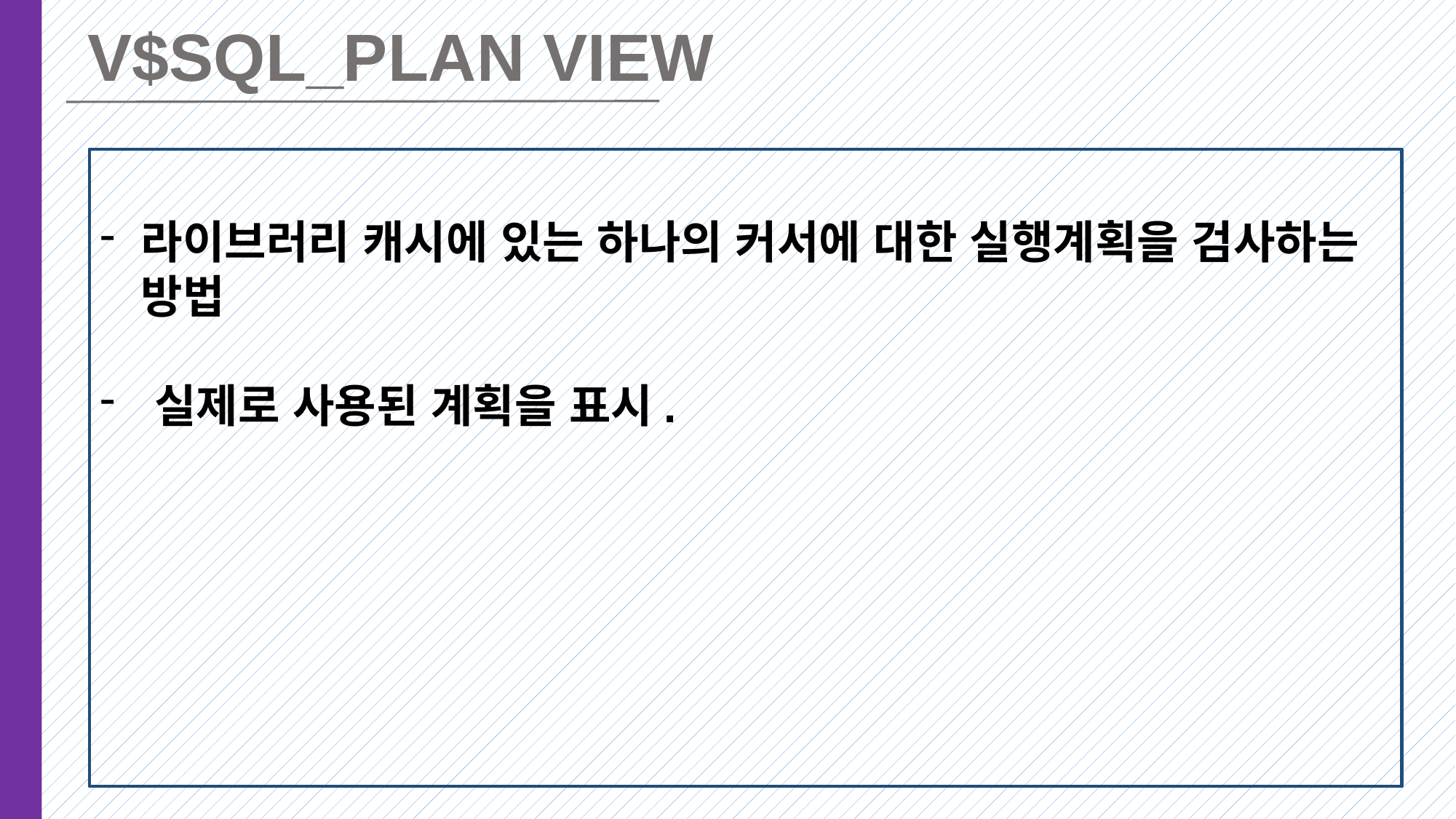

V$SQL_PLAN VIEW
라이브러리 캐시에 있는 하나의 커서에 대한 실행계획을 검사하는 방법

실제로 사용된 계획을 표시.